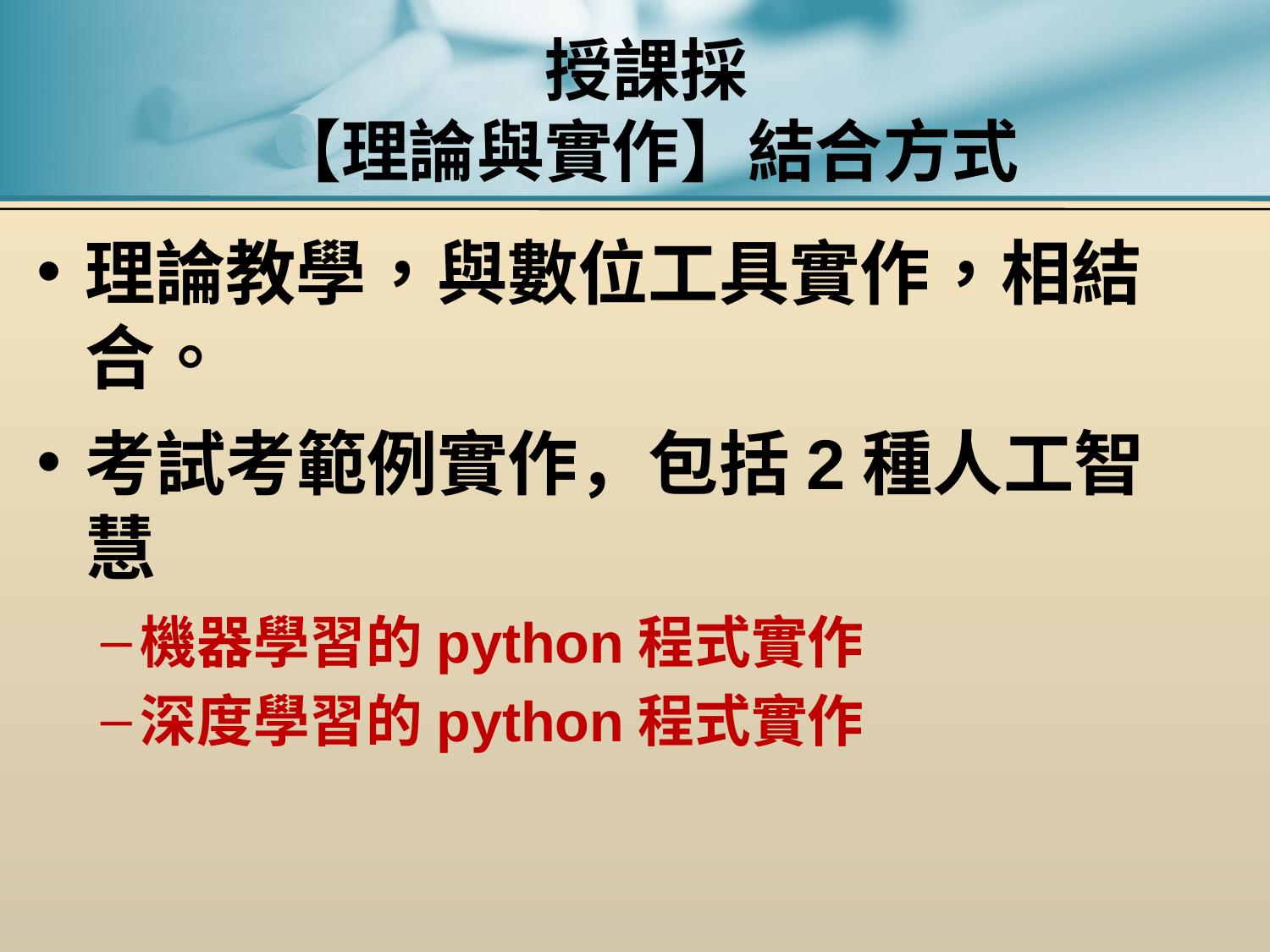

# 授課採 【理論與實作】結合方式
理論教學，與數位工具實作，相結合。
考試考範例實作，包括2種人工智慧
機器學習的python程式實作
深度學習的python程式實作